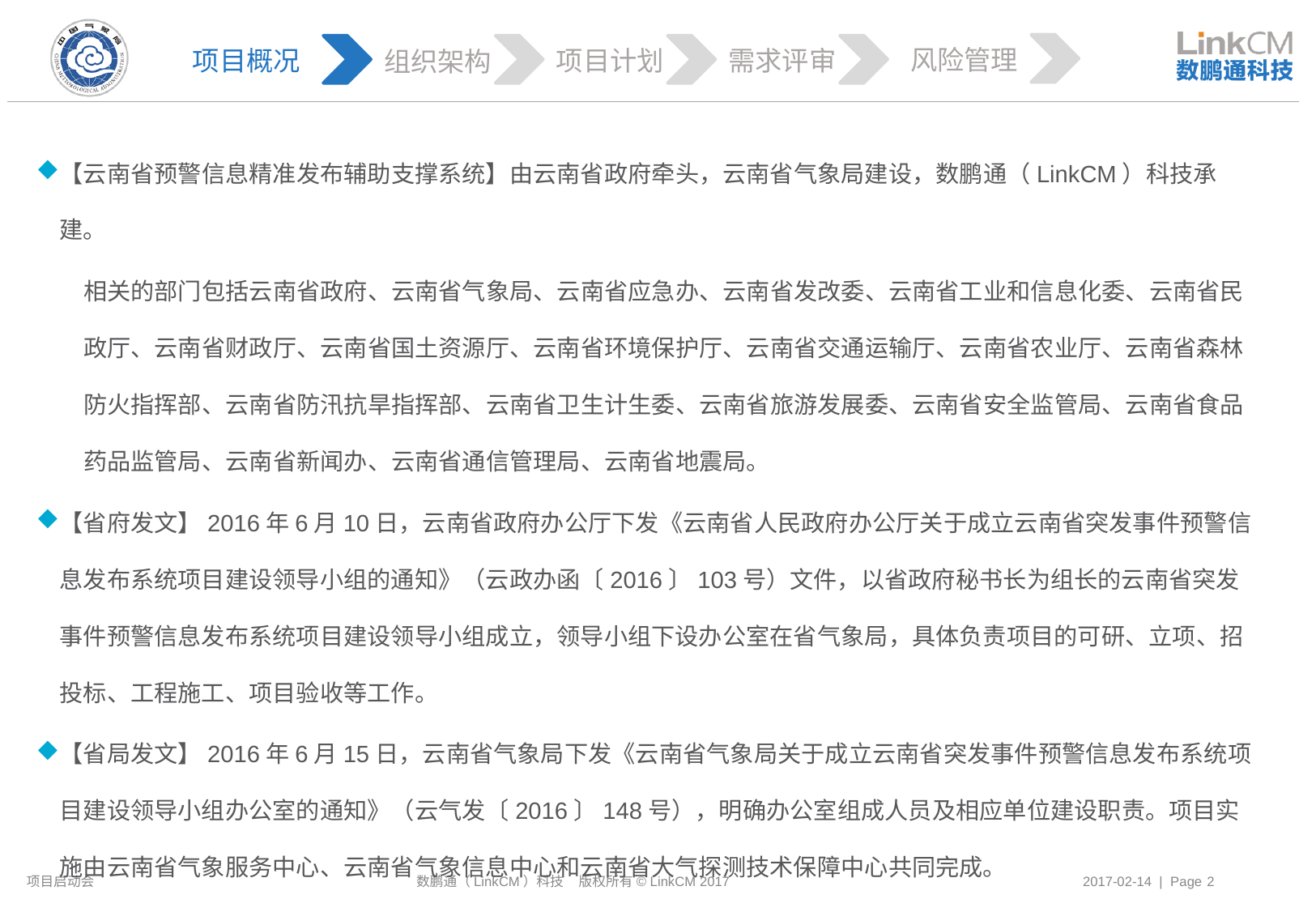

风险管理
项目概况
项目计划
需求评审
组织架构
【云南省预警信息精准发布辅助支撑系统】由云南省政府牵头，云南省气象局建设，数鹏通（LinkCM）科技承建。
相关的部门包括云南省政府、云南省气象局、云南省应急办、云南省发改委、云南省工业和信息化委、云南省民政厅、云南省财政厅、云南省国土资源厅、云南省环境保护厅、云南省交通运输厅、云南省农业厅、云南省森林防火指挥部、云南省防汛抗旱指挥部、云南省卫生计生委、云南省旅游发展委、云南省安全监管局、云南省食品药品监管局、云南省新闻办、云南省通信管理局、云南省地震局。
【省府发文】2016年6月10日，云南省政府办公厅下发《云南省人民政府办公厅关于成立云南省突发事件预警信息发布系统项目建设领导小组的通知》（云政办函〔2016〕103号）文件，以省政府秘书长为组长的云南省突发事件预警信息发布系统项目建设领导小组成立，领导小组下设办公室在省气象局，具体负责项目的可研、立项、招投标、工程施工、项目验收等工作。
【省局发文】2016年6月15日，云南省气象局下发《云南省气象局关于成立云南省突发事件预警信息发布系统项目建设领导小组办公室的通知》（云气发〔2016〕148号），明确办公室组成人员及相应单位建设职责。项目实施由云南省气象服务中心、云南省气象信息中心和云南省大气探测技术保障中心共同完成。